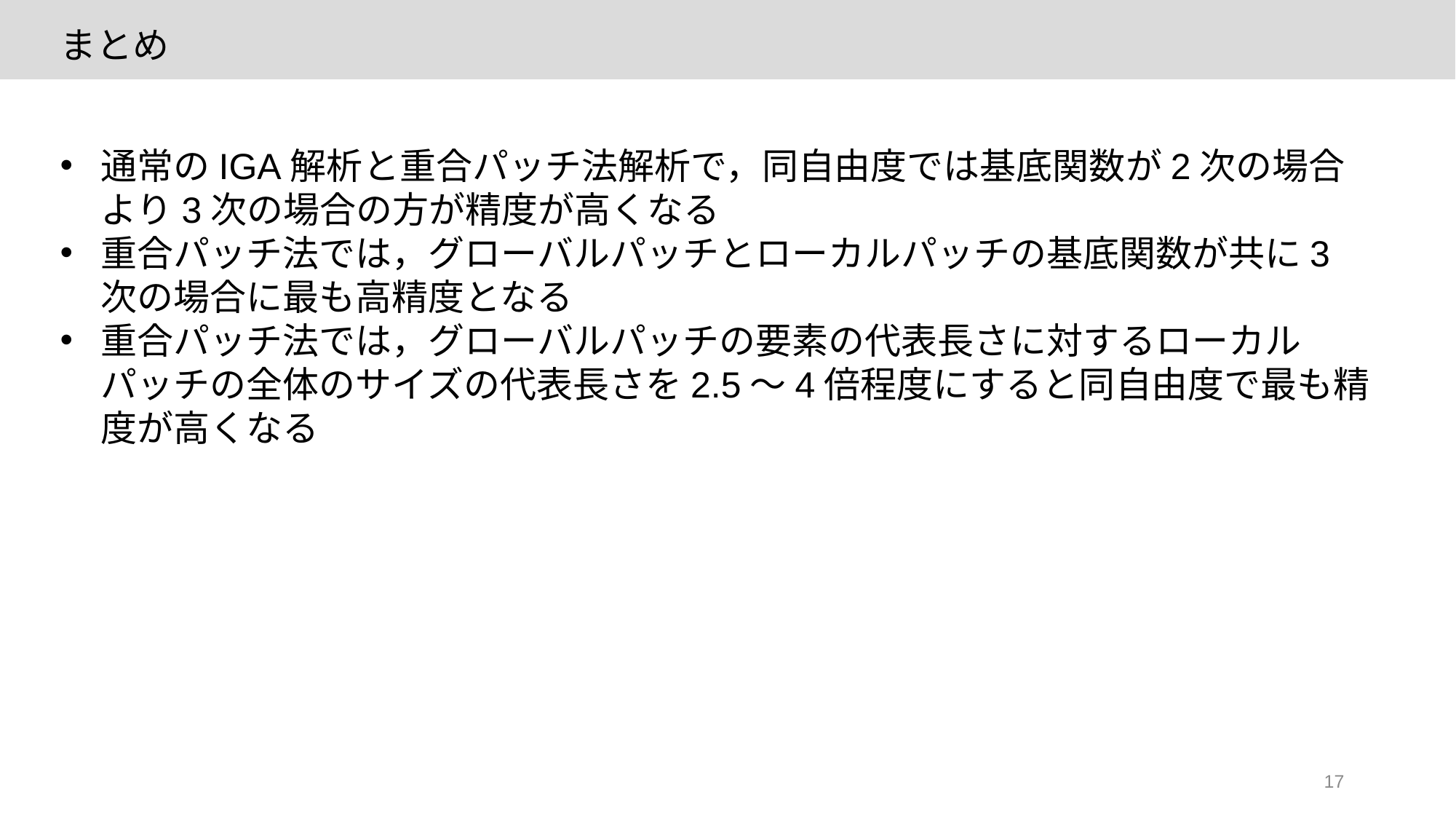

まとめ
通常のIGA解析と重合パッチ法解析で，同自由度では基底関数が2次の場合より3次の場合の方が精度が高くなる
重合パッチ法では，グローバルパッチとローカルパッチの基底関数が共に3次の場合に最も高精度となる
重合パッチ法では，グローバルパッチの要素の代表長さに対するローカルパッチの全体のサイズの代表長さを2.5～4倍程度にすると同自由度で最も精度が高くなる
17